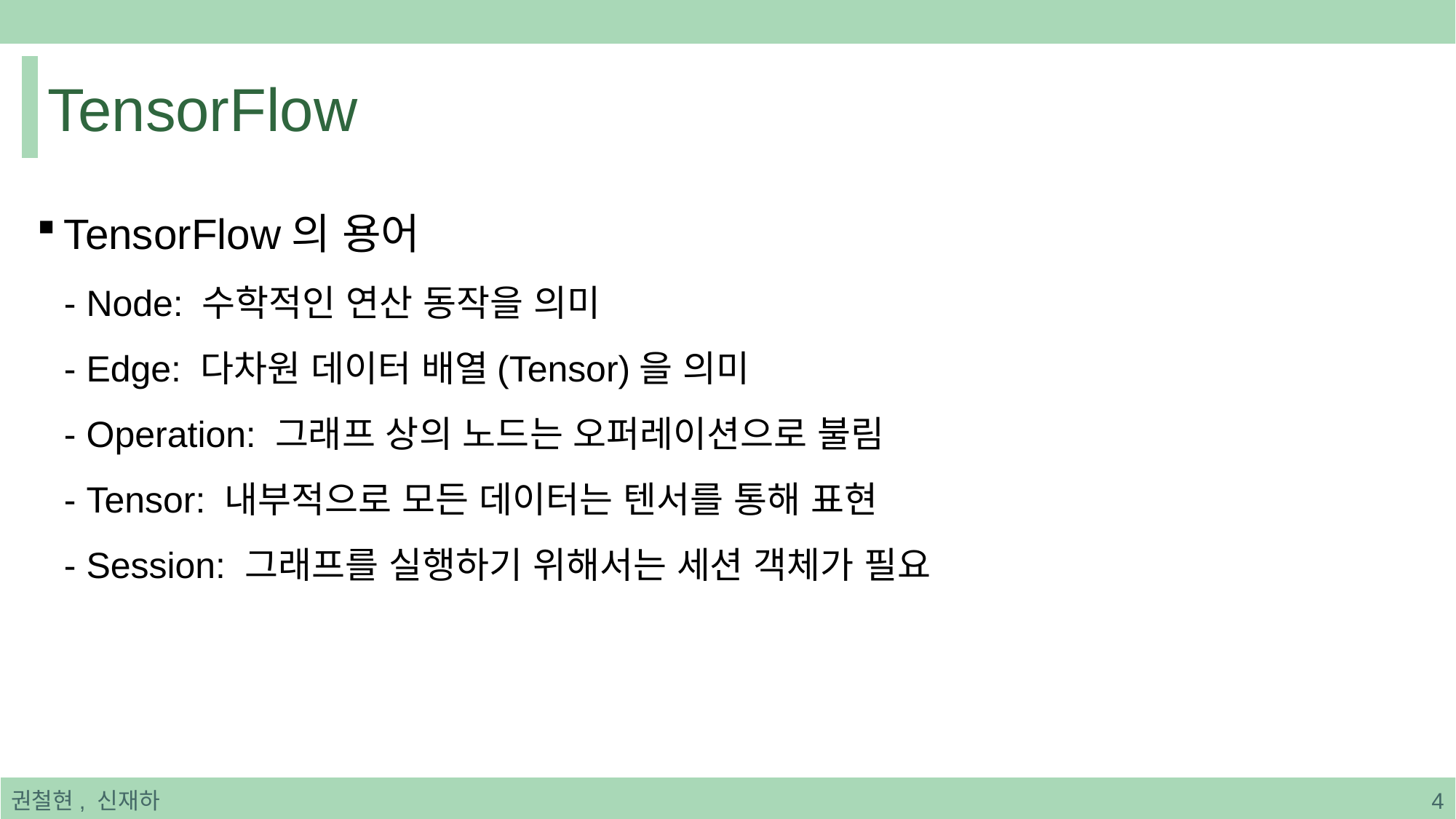

# TensorFlow
TensorFlow의 용어
- Node: 수학적인 연산 동작을 의미
- Edge: 다차원 데이터 배열(Tensor)을 의미
- Operation: 그래프 상의 노드는 오퍼레이션으로 불림
- Tensor: 내부적으로 모든 데이터는 텐서를 통해 표현
- Session: 그래프를 실행하기 위해서는 세션 객체가 필요
권철현, 신재하
4